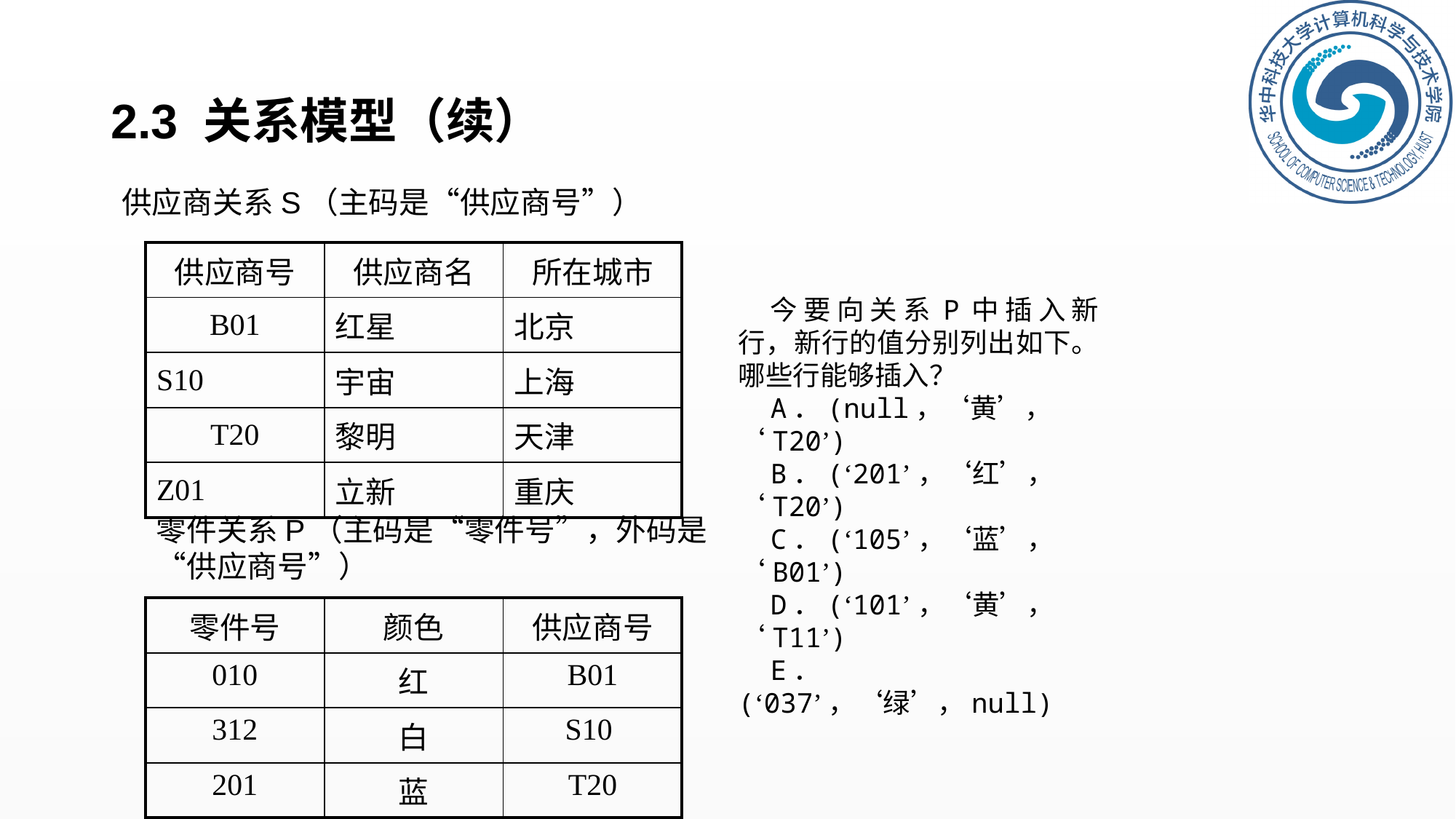

# 2.3 关系模型（续）
供应商关系S（主码是“供应商号”）
| 供应商号 | 供应商名 | 所在城市 |
| --- | --- | --- |
| B01 | 红星 | 北京 |
| S10 | 宇宙 | 上海 |
| T20 | 黎明 | 天津 |
| Z01 | 立新 | 重庆 |
今要向关系P中插入新行，新行的值分别列出如下。哪些行能够插入？
A．(null，‘黄’，‘T20’)
B．(‘201’，‘红’，‘T20’)
C．(‘105’，‘蓝’，‘B01’)
D．(‘101’，‘黄’，‘T11’)
E．(‘037’，‘绿’，null)
零件关系P（主码是“零件号”，外码是“供应商号”）
| 零件号 | 颜色 | 供应商号 |
| --- | --- | --- |
| 010 | 红 | B01 |
| 312 | 白 | S10 |
| 201 | 蓝 | T20 |